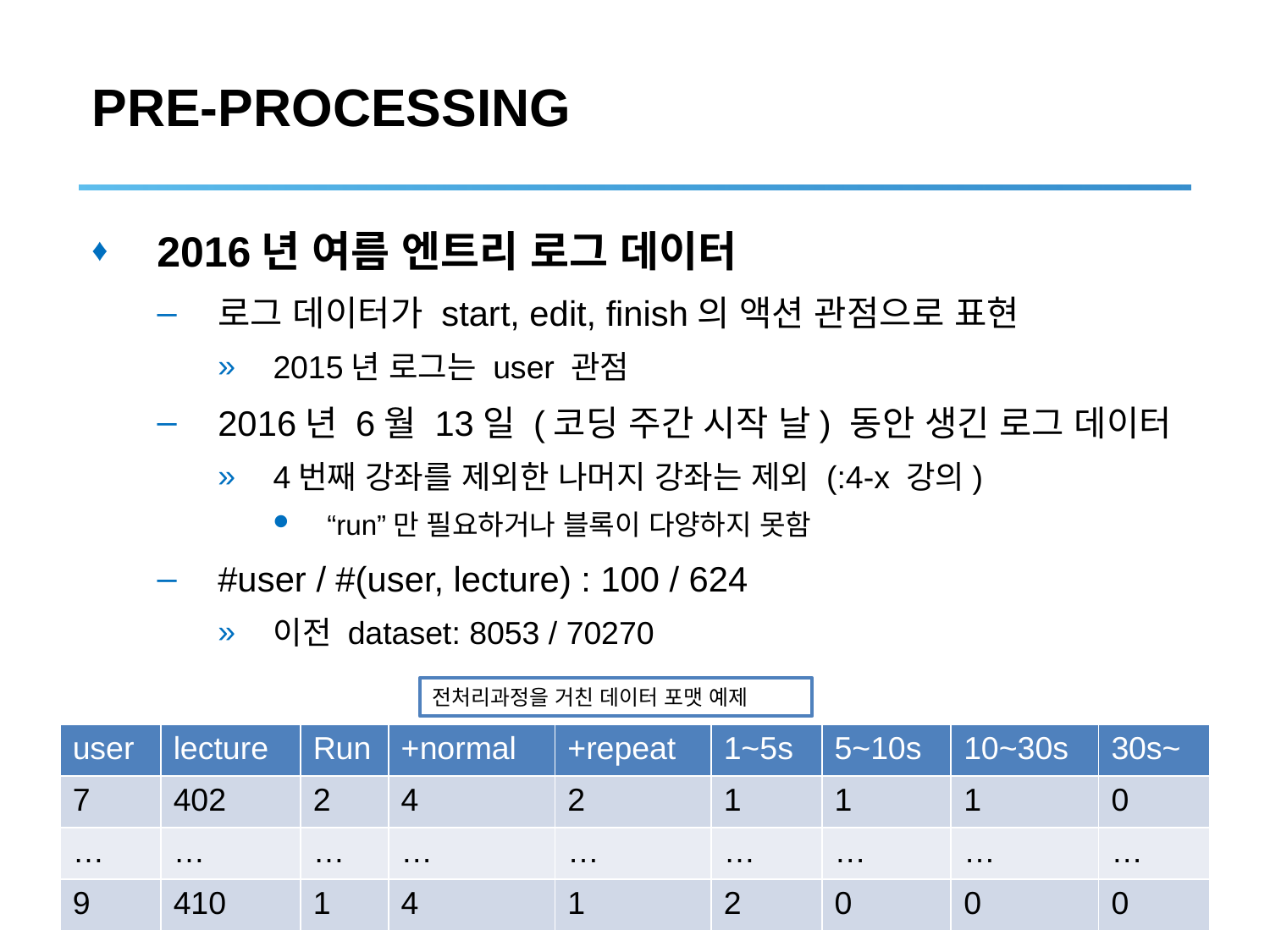

# Pre-processing
2016년 여름 엔트리 로그 데이터
로그 데이터가 start, edit, finish의 액션 관점으로 표현
2015년 로그는 user 관점
2016년 6월 13일 (코딩 주간 시작 날) 동안 생긴 로그 데이터
4번째 강좌를 제외한 나머지 강좌는 제외 (:4-x 강의)
“run”만 필요하거나 블록이 다양하지 못함
#user / #(user, lecture) : 100 / 624
이전 dataset: 8053 / 70270

전처리과정을 거친 데이터 포맷 예제
| user | lecture | Run | +normal | +repeat | 1~5s | 5~10s | 10~30s | 30s~ |
| --- | --- | --- | --- | --- | --- | --- | --- | --- |
| 7 | 402 | 2 | 4 | 2 | 1 | 1 | 1 | 0 |
| … | … | … | … | … | … | … | … | … |
| 9 | 410 | 1 | 4 | 1 | 2 | 0 | 0 | 0 |
4